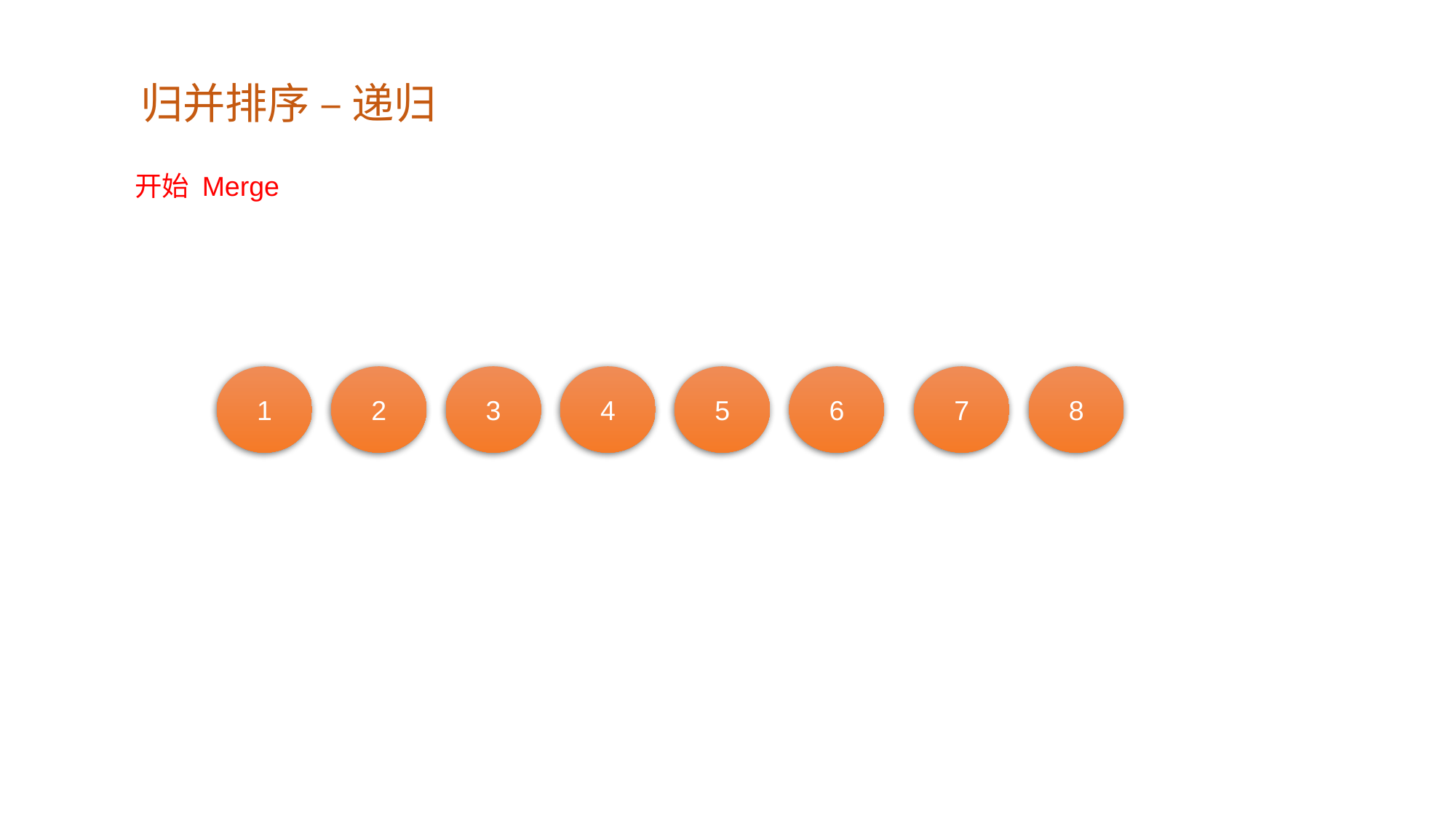

归并排序 – 递归
开始 Merge
1
2
3
4
5
6
7
8